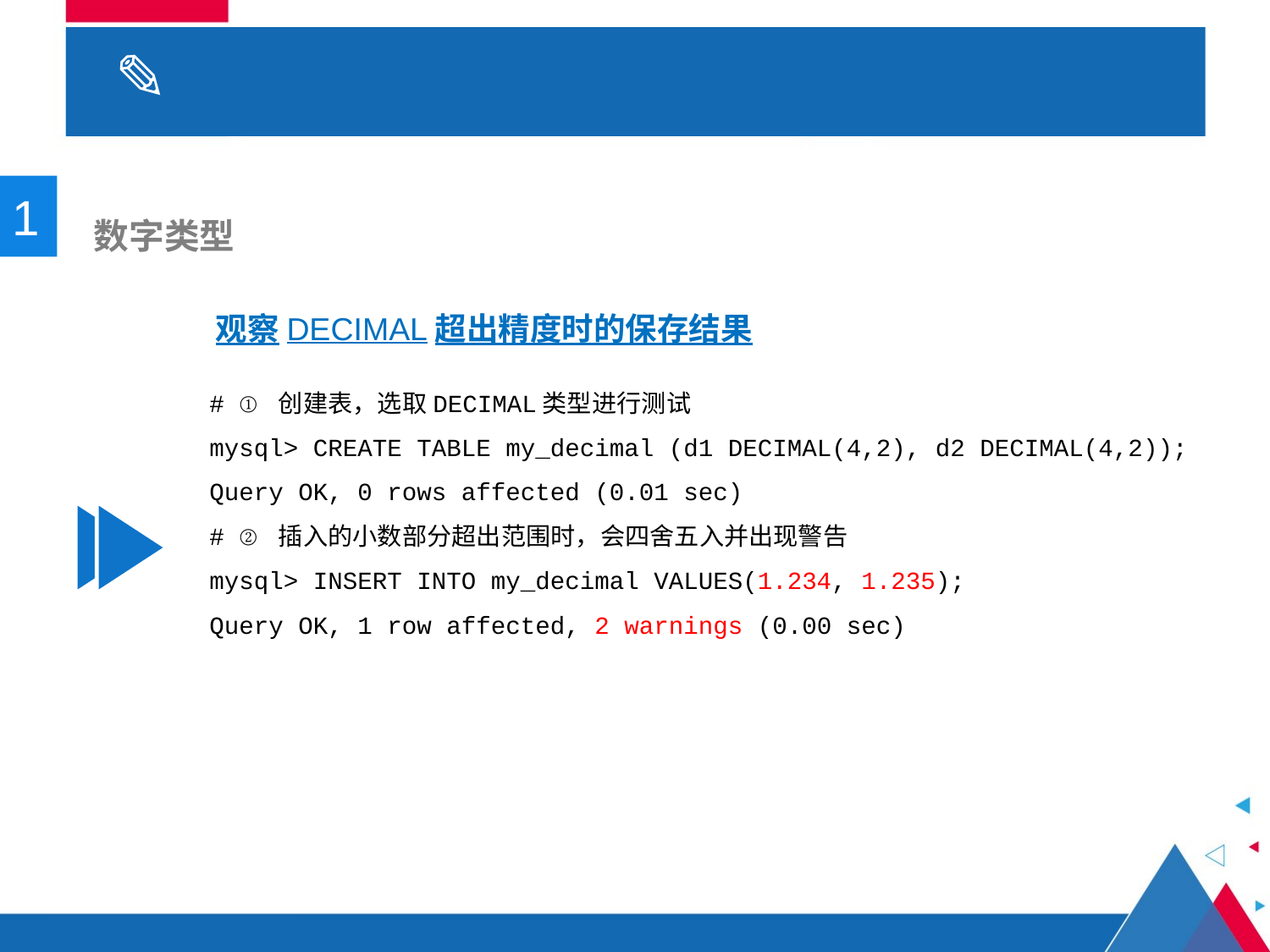

# 3.1 数据类型

1
  数字类型
观察DECIMAL超出精度时的保存结果
# ① 创建表，选取DECIMAL类型进行测试
mysql> CREATE TABLE my_decimal (d1 DECIMAL(4,2), d2 DECIMAL(4,2));
Query OK, 0 rows affected (0.01 sec)
# ② 插入的小数部分超出范围时，会四舍五入并出现警告
mysql> INSERT INTO my_decimal VALUES(1.234, 1.235);
Query OK, 1 row affected, 2 warnings (0.00 sec)